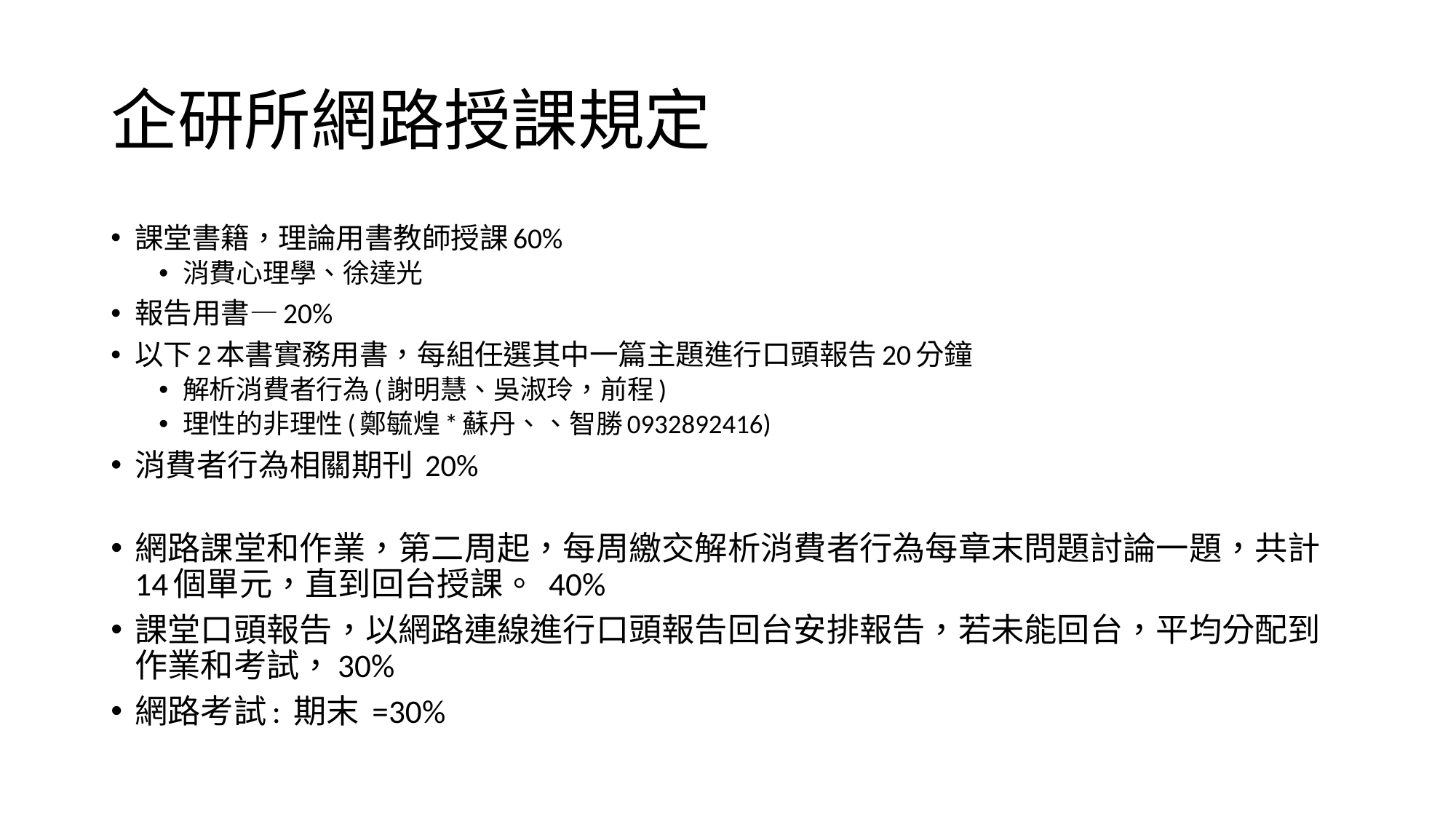

# 企研所網路授課規定
課堂書籍，理論用書教師授課60%
消費心理學、徐達光
報告用書—20%
以下2本書實務用書，每組任選其中一篇主題進行口頭報告20分鐘
解析消費者行為(謝明慧、吳淑玲，前程)
理性的非理性(鄭毓煌*蘇丹、、智勝0932892416)
消費者行為相關期刊 20%

網路課堂和作業，第二周起，每周繳交解析消費者行為每章末問題討論一題，共計14個單元，直到回台授課。 40%
課堂口頭報告，以網路連線進行口頭報告回台安排報告，若未能回台，平均分配到作業和考試，30%
網路考試: 期末 =30%